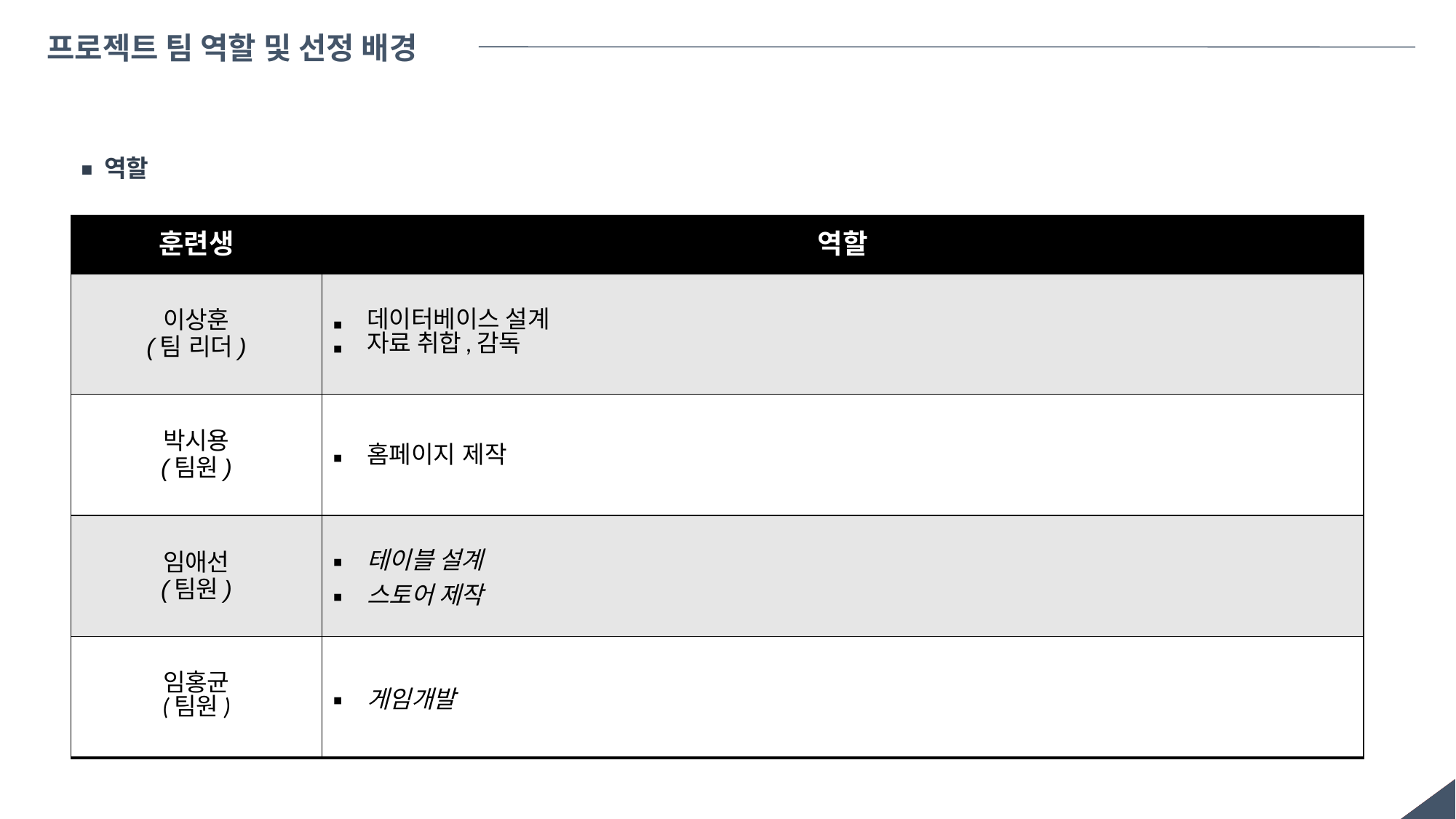

프로젝트 팀 역할 및 선정 배경
◾ 역할
| 훈련생 | 역할 |
| --- | --- |
| 이상훈 (팀 리더) | 데이터베이스 설계 자료 취합,감독 |
| 박시용 (팀원) | 홈페이지 제작 |
| 임애선 (팀원) | 테이블 설계 스토어 제작 |
| 임홍균 (팀원) | 게임개발 |